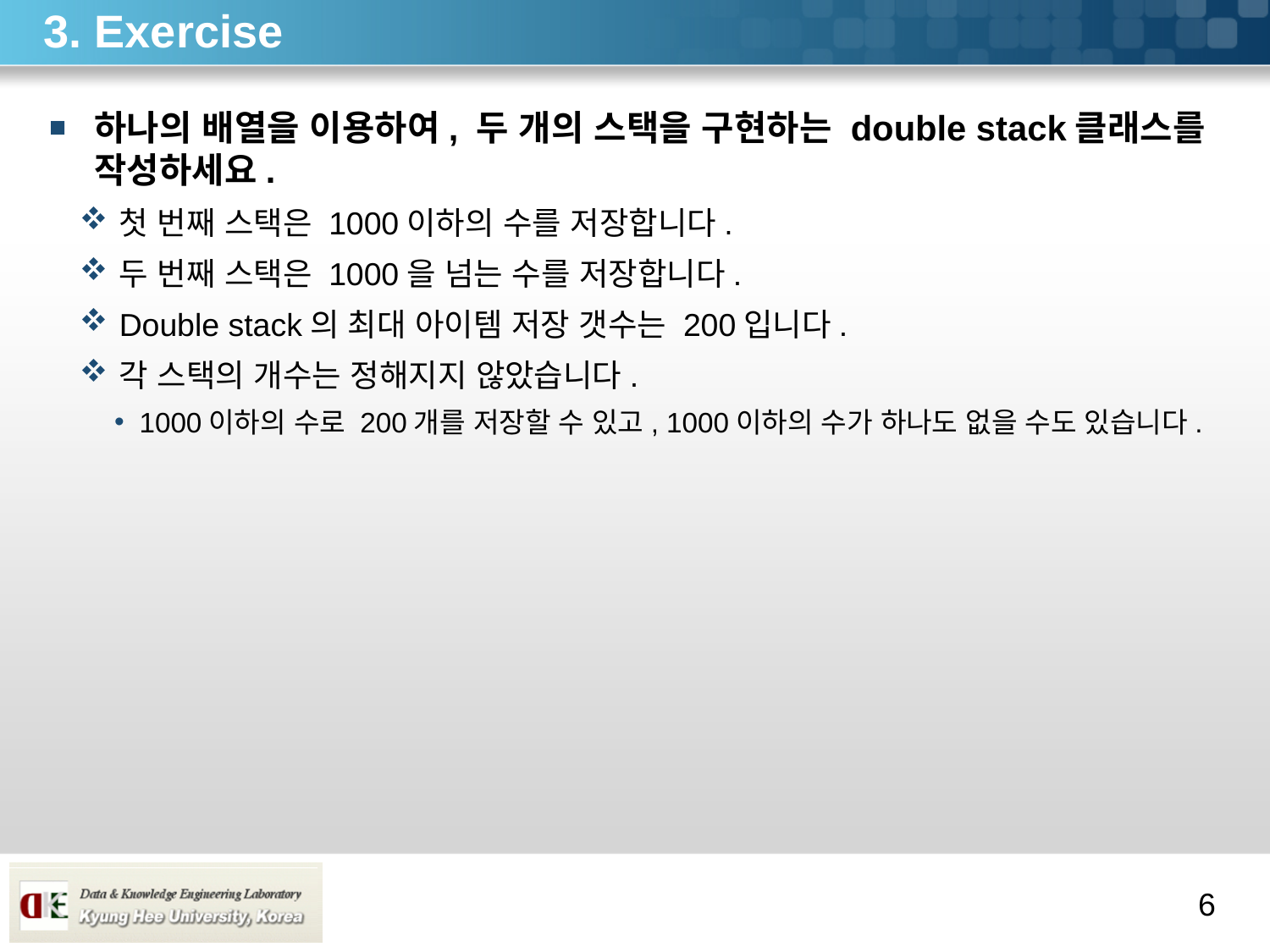

# 3. Exercise
하나의 배열을 이용하여, 두 개의 스택을 구현하는 double stack클래스를 작성하세요.
첫 번째 스택은 1000이하의 수를 저장합니다.
두 번째 스택은 1000을 넘는 수를 저장합니다.
Double stack의 최대 아이템 저장 갯수는 200입니다.
각 스택의 개수는 정해지지 않았습니다.
1000이하의 수로 200개를 저장할 수 있고, 1000이하의 수가 하나도 없을 수도 있습니다.